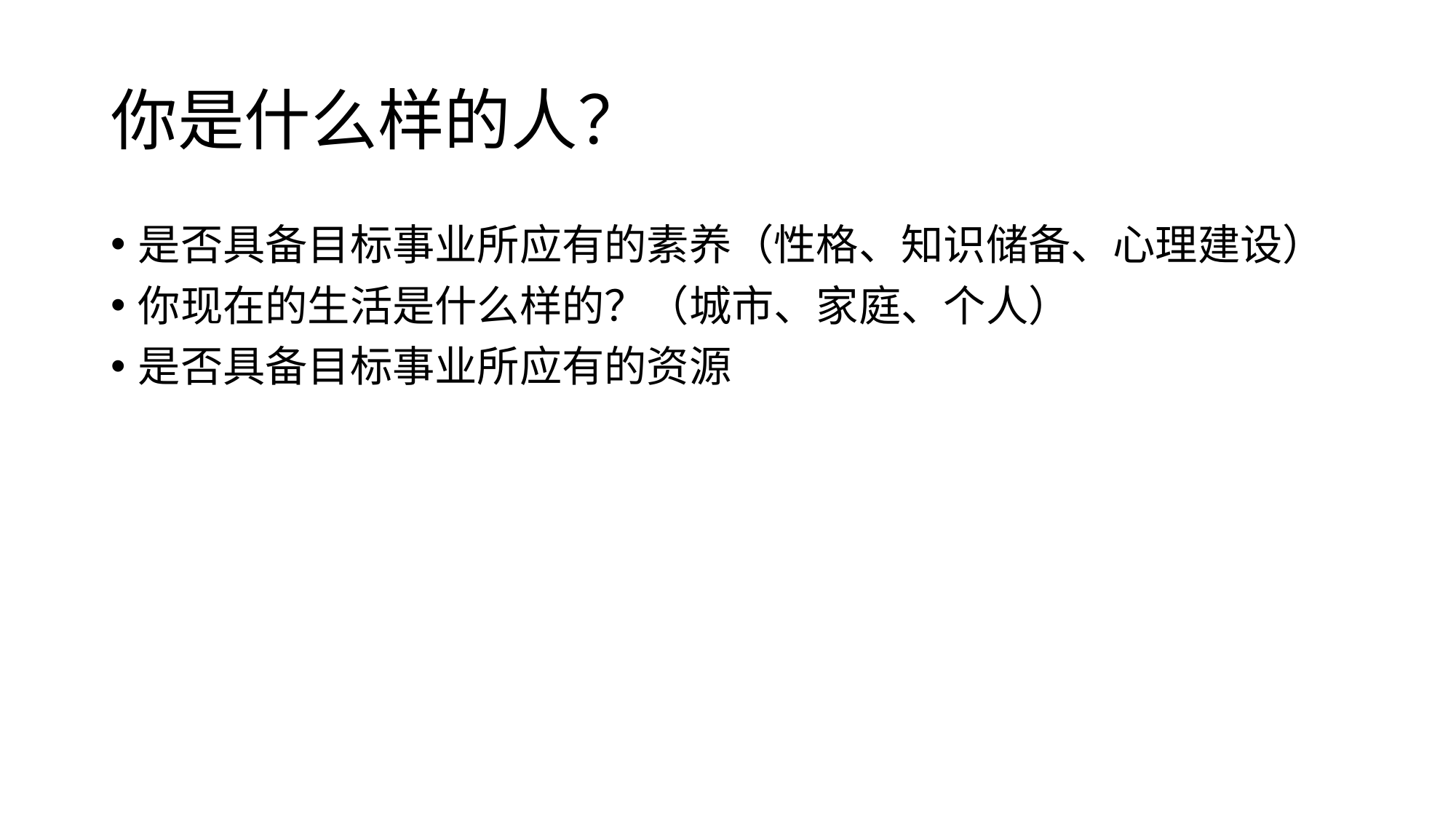

# 你是什么样的人？
是否具备目标事业所应有的素养（性格、知识储备、心理建设）
你现在的生活是什么样的？（城市、家庭、个人）
是否具备目标事业所应有的资源